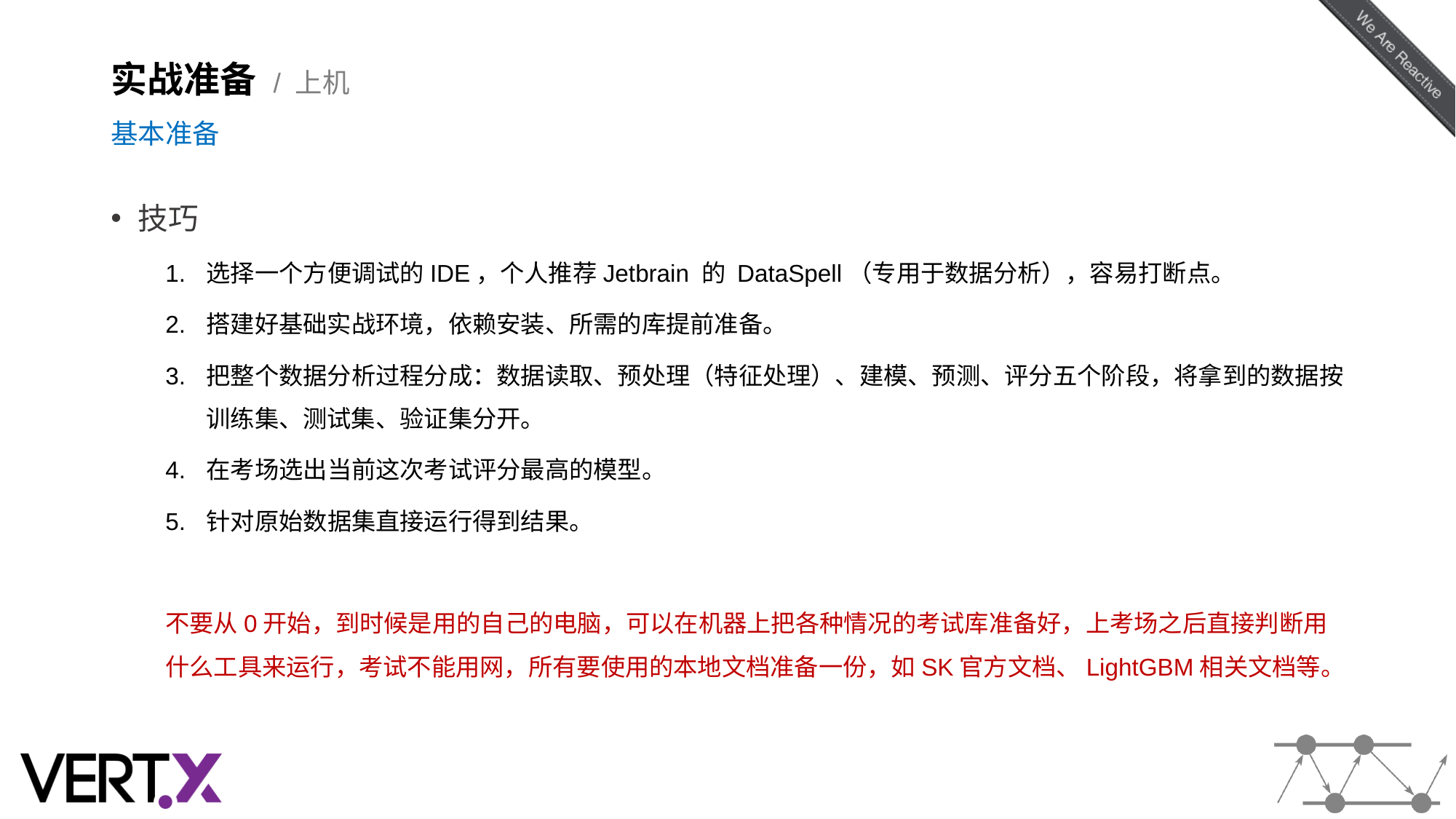

# 实战准备 / 上机 基本准备
技巧
选择一个方便调试的IDE，个人推荐Jetbrain 的 DataSpell（专用于数据分析），容易打断点。
搭建好基础实战环境，依赖安装、所需的库提前准备。
把整个数据分析过程分成：数据读取、预处理（特征处理）、建模、预测、评分五个阶段，将拿到的数据按训练集、测试集、验证集分开。
在考场选出当前这次考试评分最高的模型。
针对原始数据集直接运行得到结果。

不要从0开始，到时候是用的自己的电脑，可以在机器上把各种情况的考试库准备好，上考场之后直接判断用什么工具来运行，考试不能用网，所有要使用的本地文档准备一份，如SK官方文档、LightGBM相关文档等。